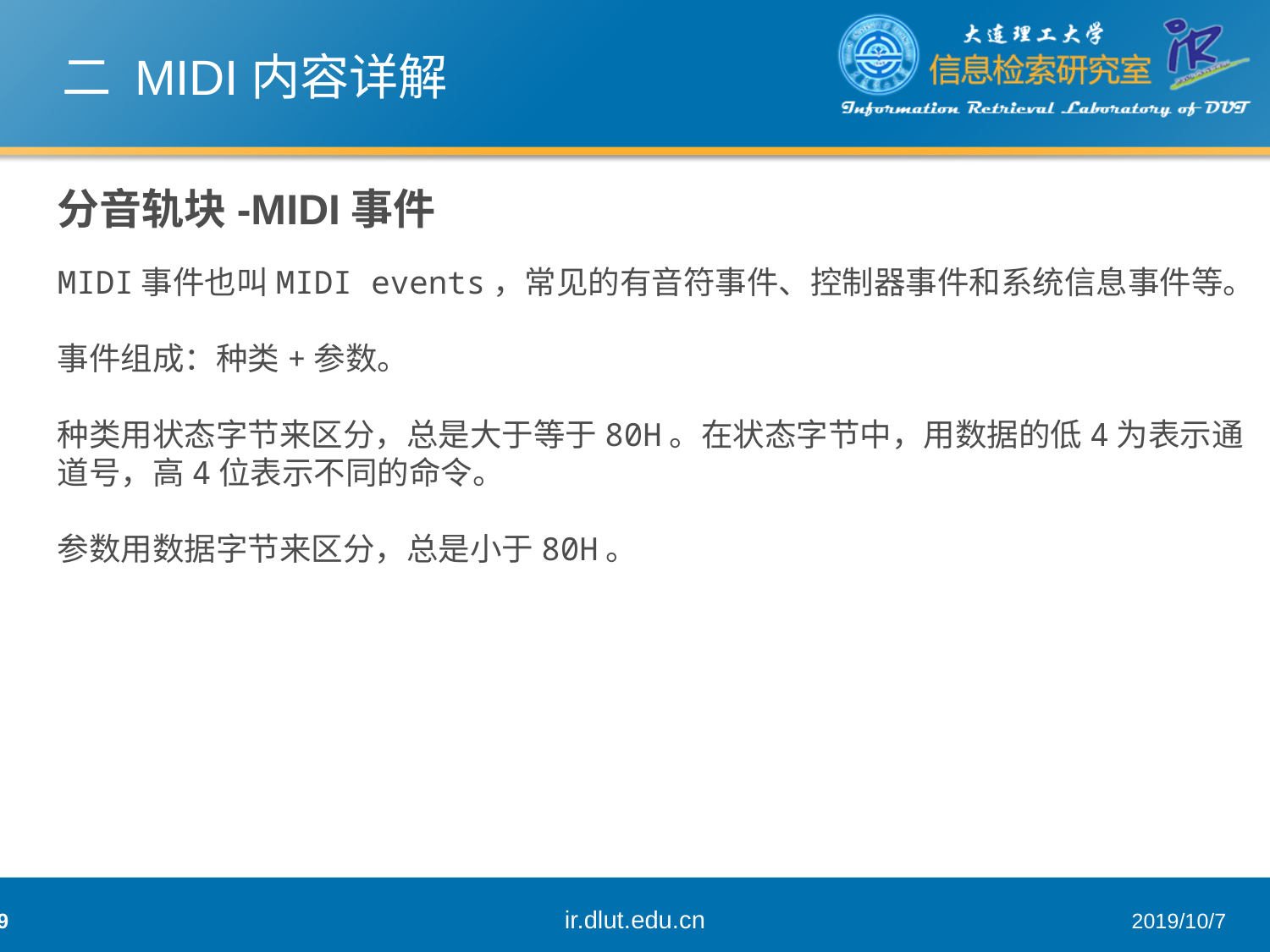

# 二 MIDI内容详解
分音轨块-MIDI事件
MIDI事件也叫MIDI events，常见的有音符事件、控制器事件和系统信息事件等。

事件组成：种类+参数。

种类用状态字节来区分，总是大于等于80H。在状态字节中，用数据的低4为表示通道号，高4位表示不同的命令。

参数用数据字节来区分，总是小于80H。